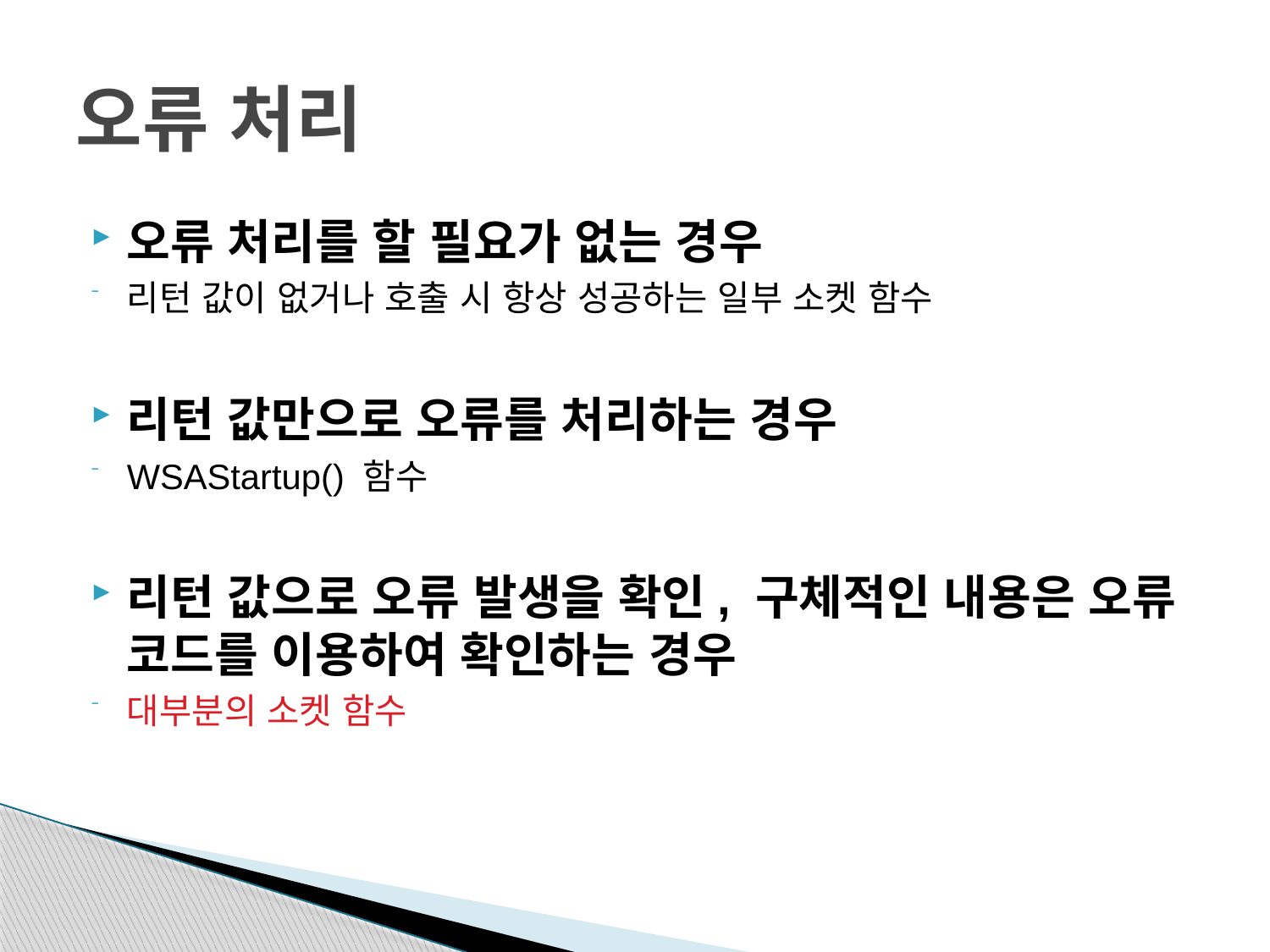

# 오류 처리
오류 처리를 할 필요가 없는 경우
리턴 값이 없거나 호출 시 항상 성공하는 일부 소켓 함수

리턴 값만으로 오류를 처리하는 경우
WSAStartup() 함수

리턴 값으로 오류 발생을 확인, 구체적인 내용은 오류 코드를 이용하여 확인하는 경우
대부분의 소켓 함수